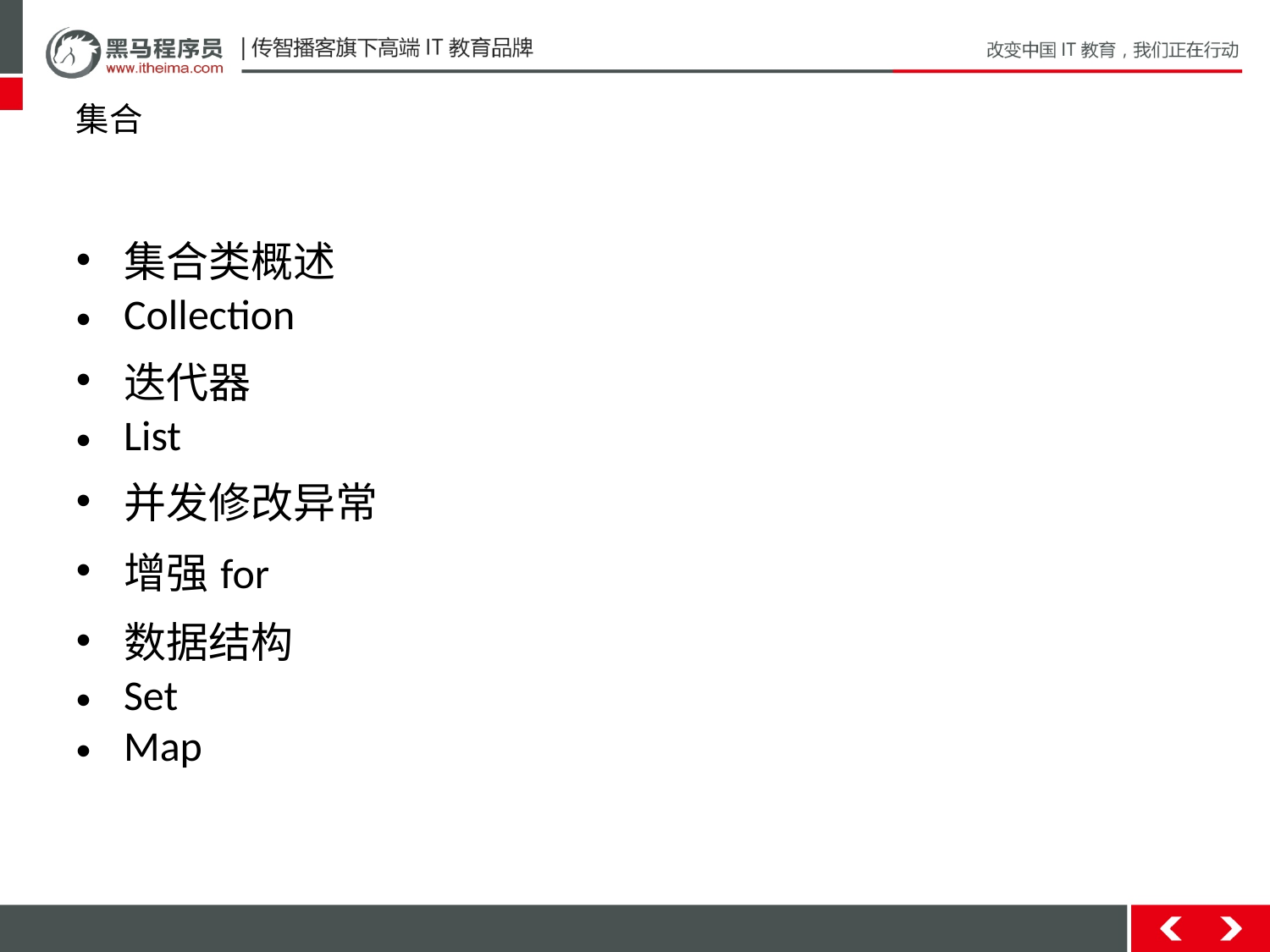

# 集合
集合类概述
Collection
迭代器
List
并发修改异常
增强for
数据结构
Set
Map